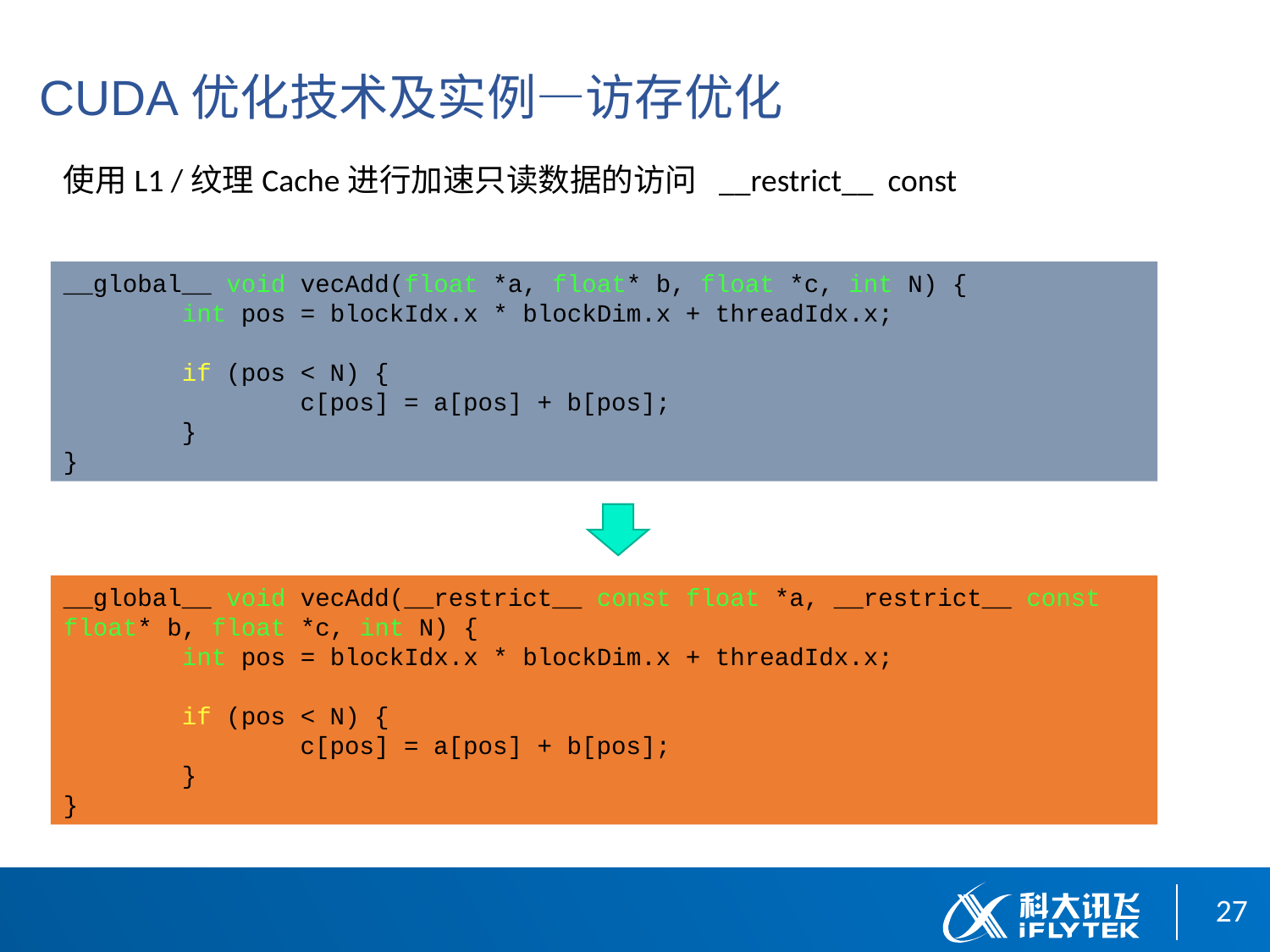

CUDA优化技术及实例—访存优化
使用L1 /纹理Cache进行加速只读数据的访问  __restrict__  const
__global__ void vecAdd(float *a, float* b, float *c, int N) {
        int pos = blockIdx.x * blockDim.x + threadIdx.x;

        if (pos < N) {
                c[pos] = a[pos] + b[pos];
        }
}

__global__ void vecAdd(__restrict__ const float *a, __restrict__ const float* b, float *c, int N) {
        int pos = blockIdx.x * blockDim.x + threadIdx.x;

        if (pos < N) {
                c[pos] = a[pos] + b[pos];
        }
}